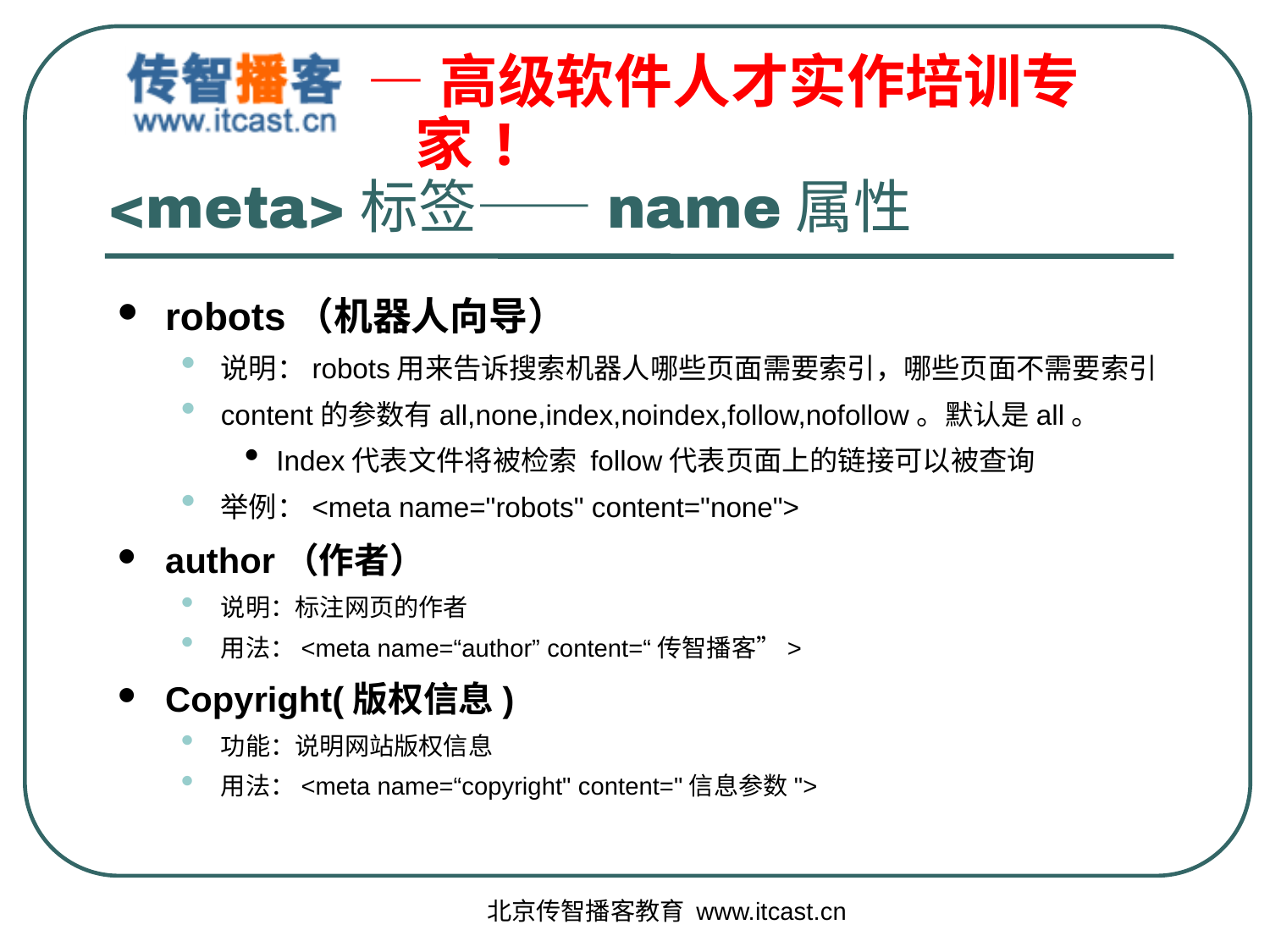

# <meta>标签——name属性
robots（机器人向导）
说明：robots用来告诉搜索机器人哪些页面需要索引，哪些页面不需要索引
content的参数有all,none,index,noindex,follow,nofollow。默认是all。
Index代表文件将被检索 follow代表页面上的链接可以被查询
举例：<meta name="robots" content="none">
author（作者）
说明：标注网页的作者
用法：<meta name=“author” content=“传智播客”>
Copyright(版权信息)
功能：说明网站版权信息
用法：<meta name=“copyright" content="信息参数">